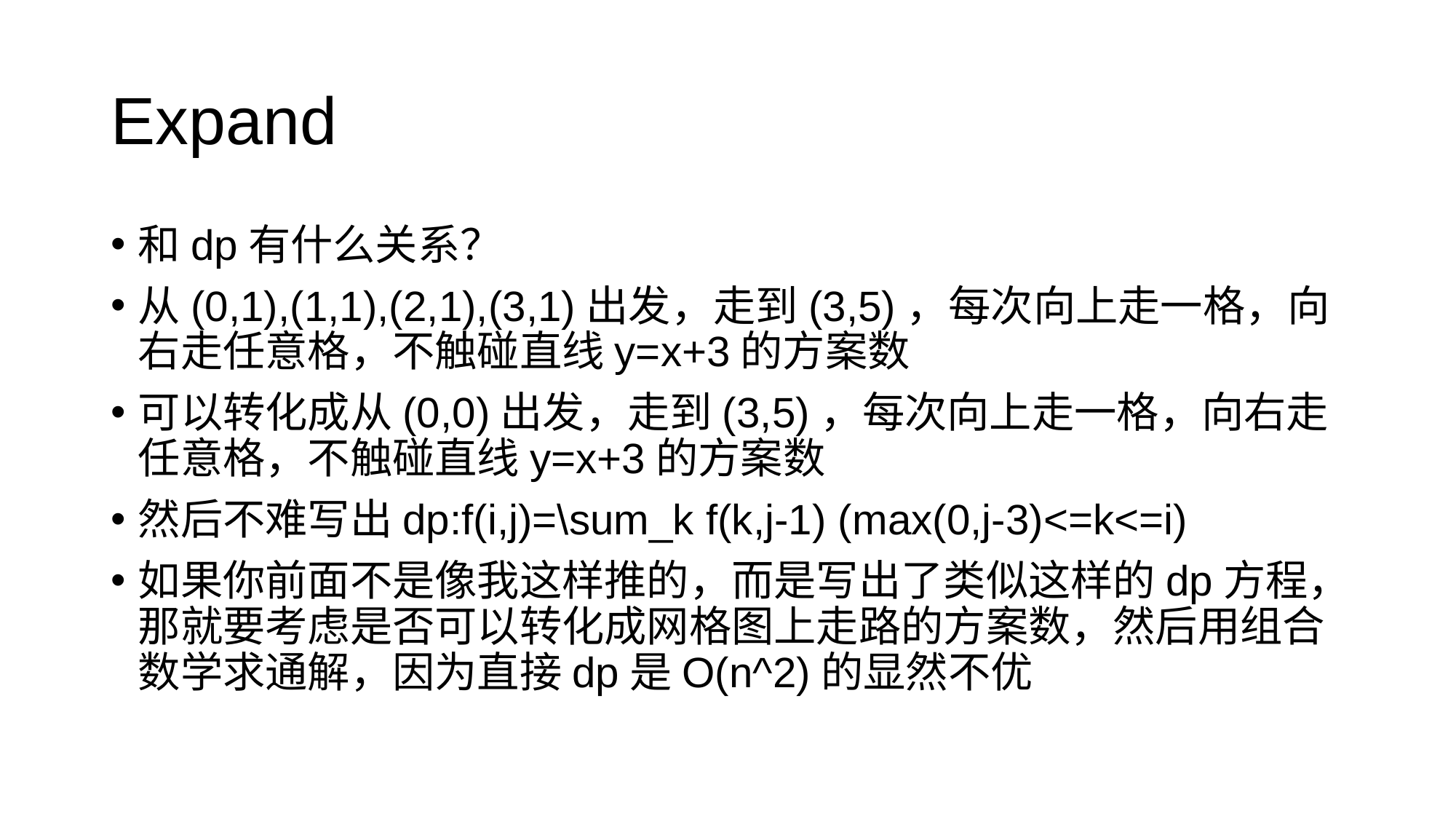

# Expand
和dp有什么关系？
从(0,1),(1,1),(2,1),(3,1)出发，走到(3,5)，每次向上走一格，向右走任意格，不触碰直线y=x+3的方案数
可以转化成从(0,0)出发，走到(3,5)，每次向上走一格，向右走任意格，不触碰直线y=x+3的方案数
然后不难写出dp:f(i,j)=\sum_k f(k,j-1) (max(0,j-3)<=k<=i)
如果你前面不是像我这样推的，而是写出了类似这样的dp方程，那就要考虑是否可以转化成网格图上走路的方案数，然后用组合数学求通解，因为直接dp是O(n^2)的显然不优